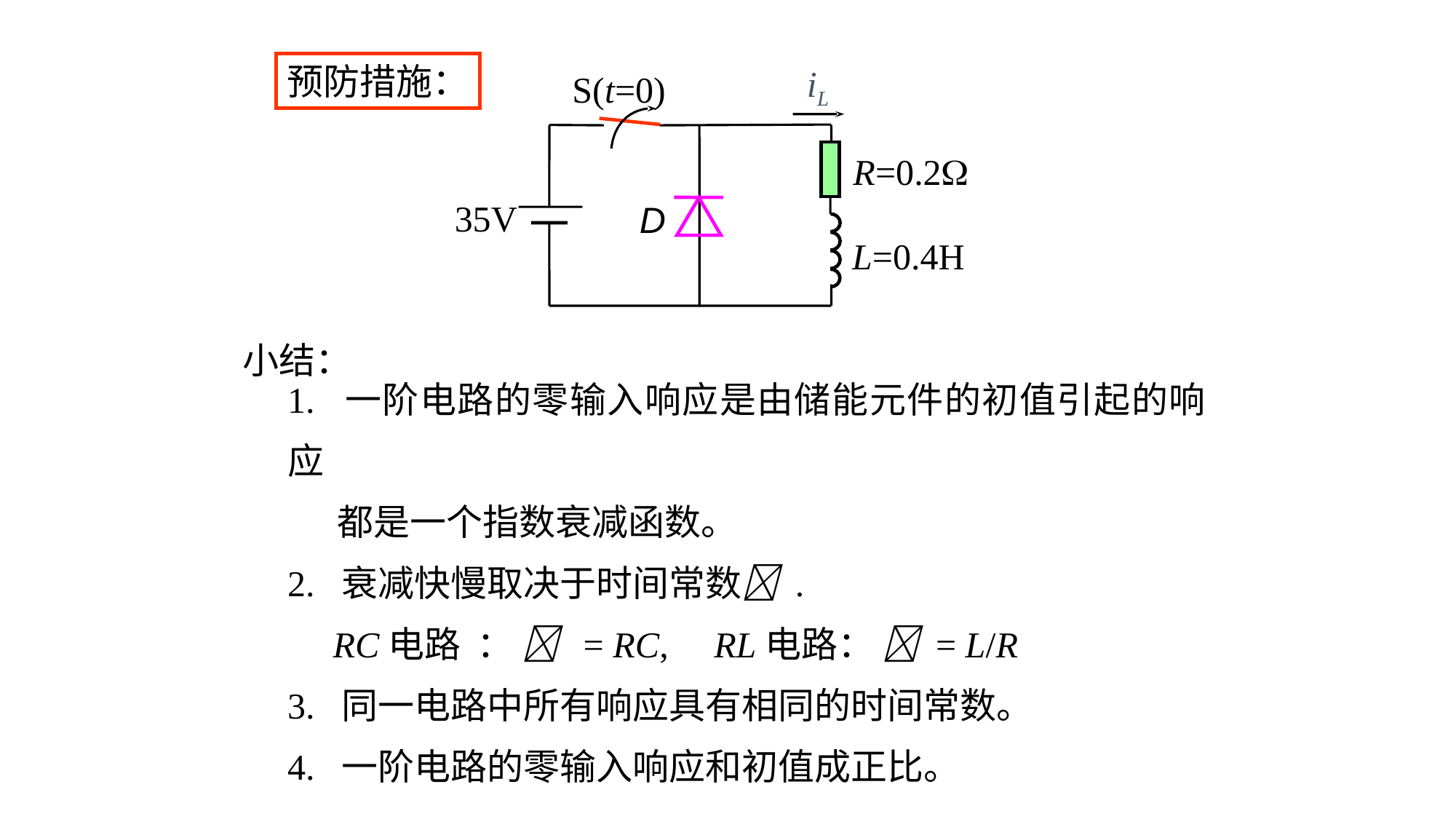

预防措施：
iL
S(t=0)

R=0.2Ω

35V

L=0.4H

D

小结：
1.  一阶电路的零输入响应是由储能元件的初值引起的响应
     都是一个指数衰减函数。
2.  衰减快慢取决于时间常数τ .
     RC电路  ： τ  = RC,     RL电路： τ = L/R
3.  同一电路中所有响应具有相同的时间常数。
4.  一阶电路的零输入响应和初值成正比。